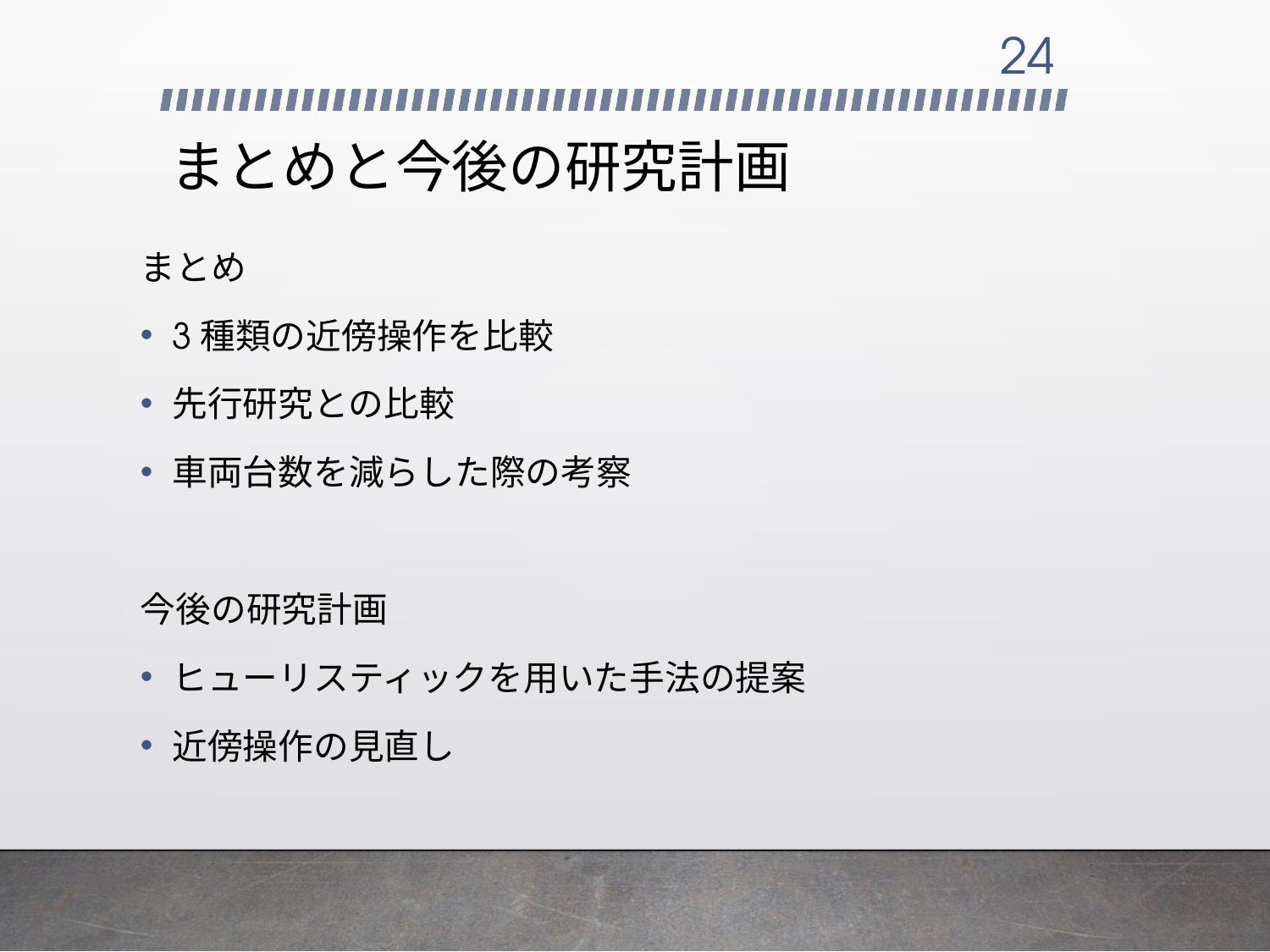

24
# まとめと今後の研究計画
まとめ
3種類の近傍操作を比較
先行研究との比較
車両台数を減らした際の考察

今後の研究計画
ヒューリスティックを用いた手法の提案
近傍操作の見直し